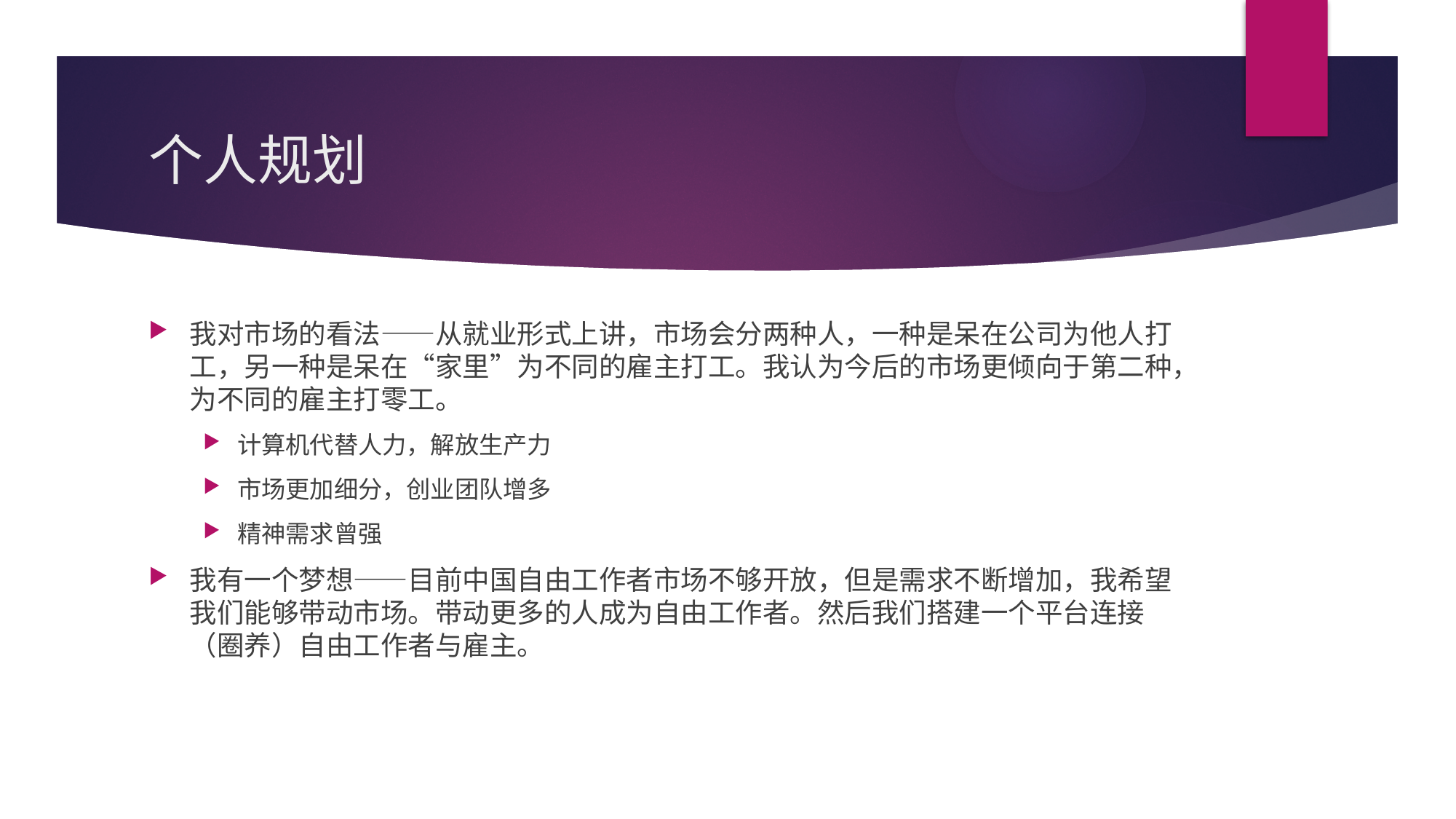

# 个人规划
我对市场的看法——从就业形式上讲，市场会分两种人，一种是呆在公司为他人打工，另一种是呆在“家里”为不同的雇主打工。我认为今后的市场更倾向于第二种，为不同的雇主打零工。
计算机代替人力，解放生产力
市场更加细分，创业团队增多
精神需求曾强
我有一个梦想——目前中国自由工作者市场不够开放，但是需求不断增加，我希望我们能够带动市场。带动更多的人成为自由工作者。然后我们搭建一个平台连接（圈养）自由工作者与雇主。